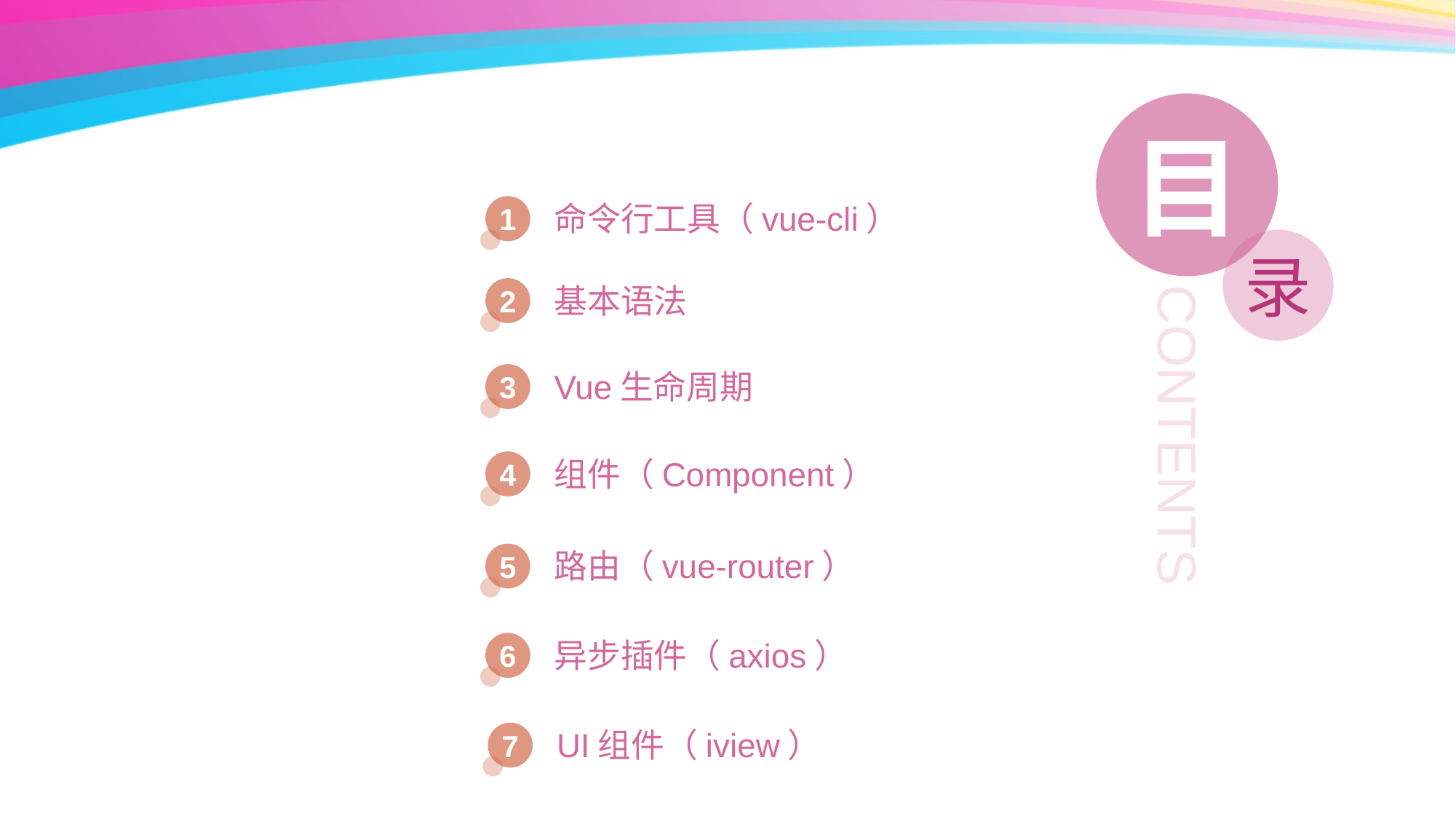

目
命令行工具（vue-cli）
1

录
基本语法
2

CONTENTS
Vue生命周期
3

组件（Component）
4

路由（vue-router）
5

异步插件（axios）
6

UI组件（iview）
7